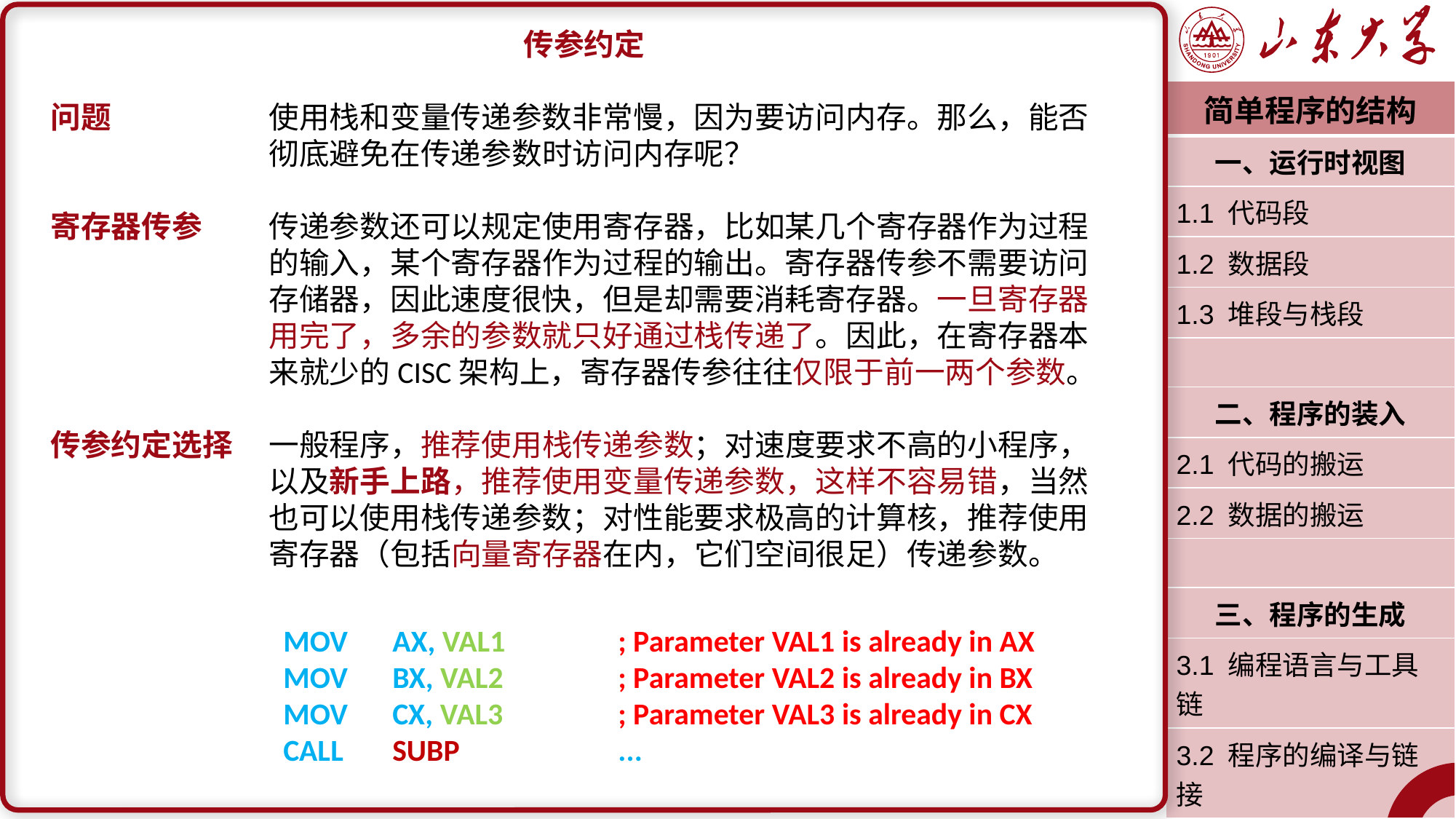

传参约定

问题		使用栈和变量传递参数非常慢，因为要访问内存。那么，能否		彻底避免在传递参数时访问内存呢？

寄存器传参	传递参数还可以规定使用寄存器，比如某几个寄存器作为过程		的输入，某个寄存器作为过程的输出。寄存器传参不需要访问		存储器，因此速度很快，但是却需要消耗寄存器。一旦寄存器		用完了，多余的参数就只好通过栈传递了。因此，在寄存器本		来就少的CISC架构上，寄存器传参往往仅限于前一两个参数。

传参约定选择	一般程序，推荐使用栈传递参数；对速度要求不高的小程序，		以及新手上路，推荐使用变量传递参数，这样不容易错，当然		也可以使用栈传递参数；对性能要求极高的计算核，推荐使用		寄存器（包括向量寄存器在内，它们空间很足）传递参数。
| 简单程序的结构 |
| --- |
| 一、运行时视图 |
| 1.1 代码段 |
| 1.2 数据段 |
| 1.3 堆段与栈段 |
|  |
| 二、程序的装入 |
| 2.1 代码的搬运 |
| 2.2 数据的搬运 |
|  |
| 三、程序的生成 |
| 3.1 编程语言与工具链 |
| 3.2 程序的编译与链接 |
| 3.3 过程调用与栈框 |
| 潘润宇 2023.03 |
MOV	AX, VAL1
MOV	BX, VAL2
MOV	CX, VAL3
CALL	SUBP
; Parameter VAL1 is already in AX
; Parameter VAL2 is already in BX
; Parameter VAL3 is already in CX
...